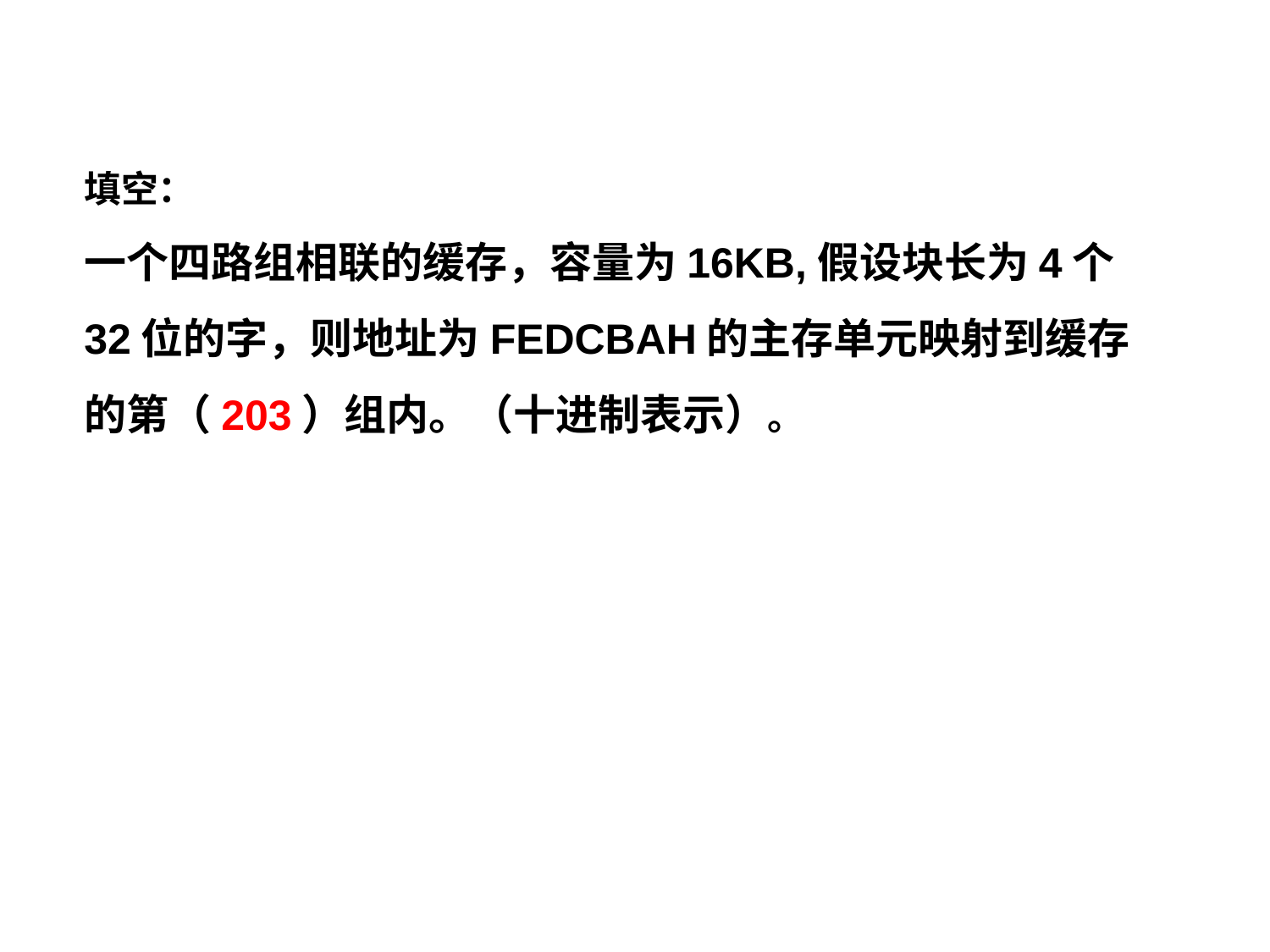

填空：
一个四路组相联的缓存，容量为16KB,假设块长为4个32位的字，则地址为FEDCBAH的主存单元映射到缓存的第（203）组内。（十进制表示）。